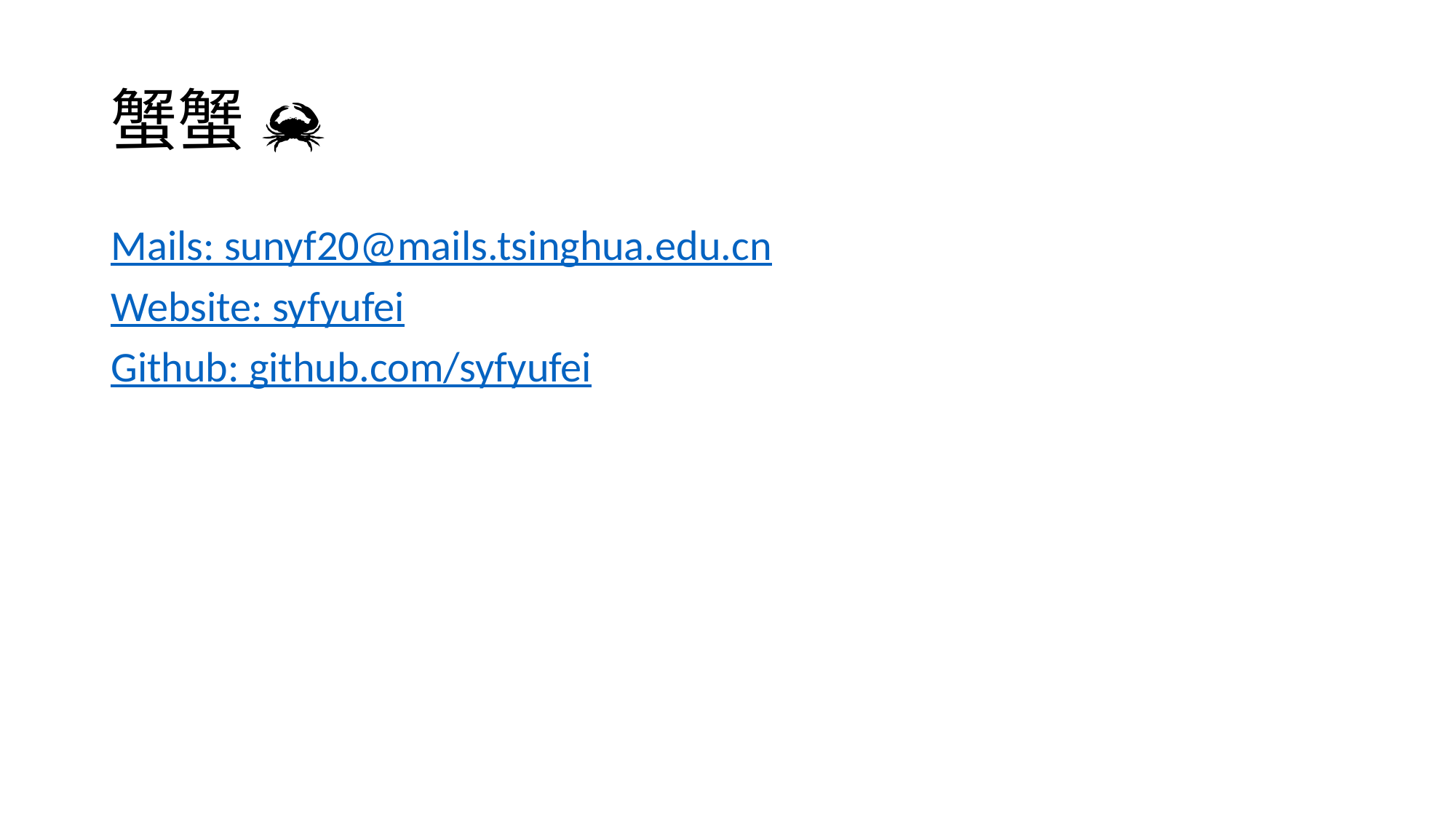

# 蟹蟹 🦀️
Mails: sunyf20@mails.tsinghua.edu.cn
Website: syfyufei
Github: github.com/syfyufei